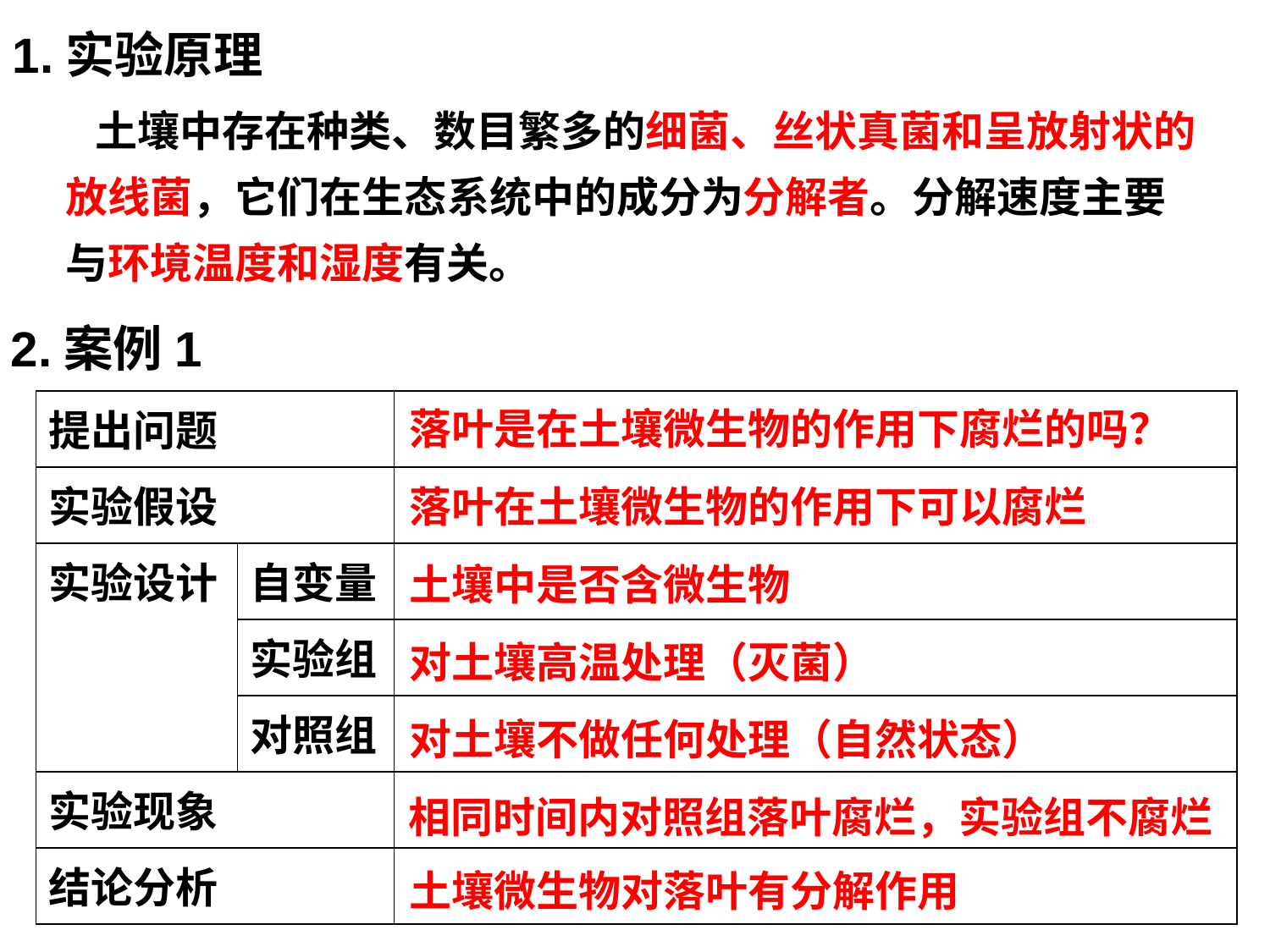

1.实验原理
  土壤中存在种类、数目繁多的细菌、丝状真菌和呈放射状的放线菌，它们在生态系统中的成分为分解者。分解速度主要与环境温度和湿度有关。
2.案例1
| 提出问题 |  |  |
| --- | --- | --- |
| 实验假设 |  |  |
| 实验设计 | 自变量 |  |
|  | 实验组 |  |
|  | 对照组 |  |
| 实验现象 |  |  |
| 结论分析 |  |  |
落叶是在土壤微生物的作用下腐烂的吗？
落叶在土壤微生物的作用下可以腐烂
土壤中是否含微生物

对土壤高温处理（灭菌）

对土壤不做任何处理（自然状态）

相同时间内对照组落叶腐烂，实验组不腐烂
土壤微生物对落叶有分解作用